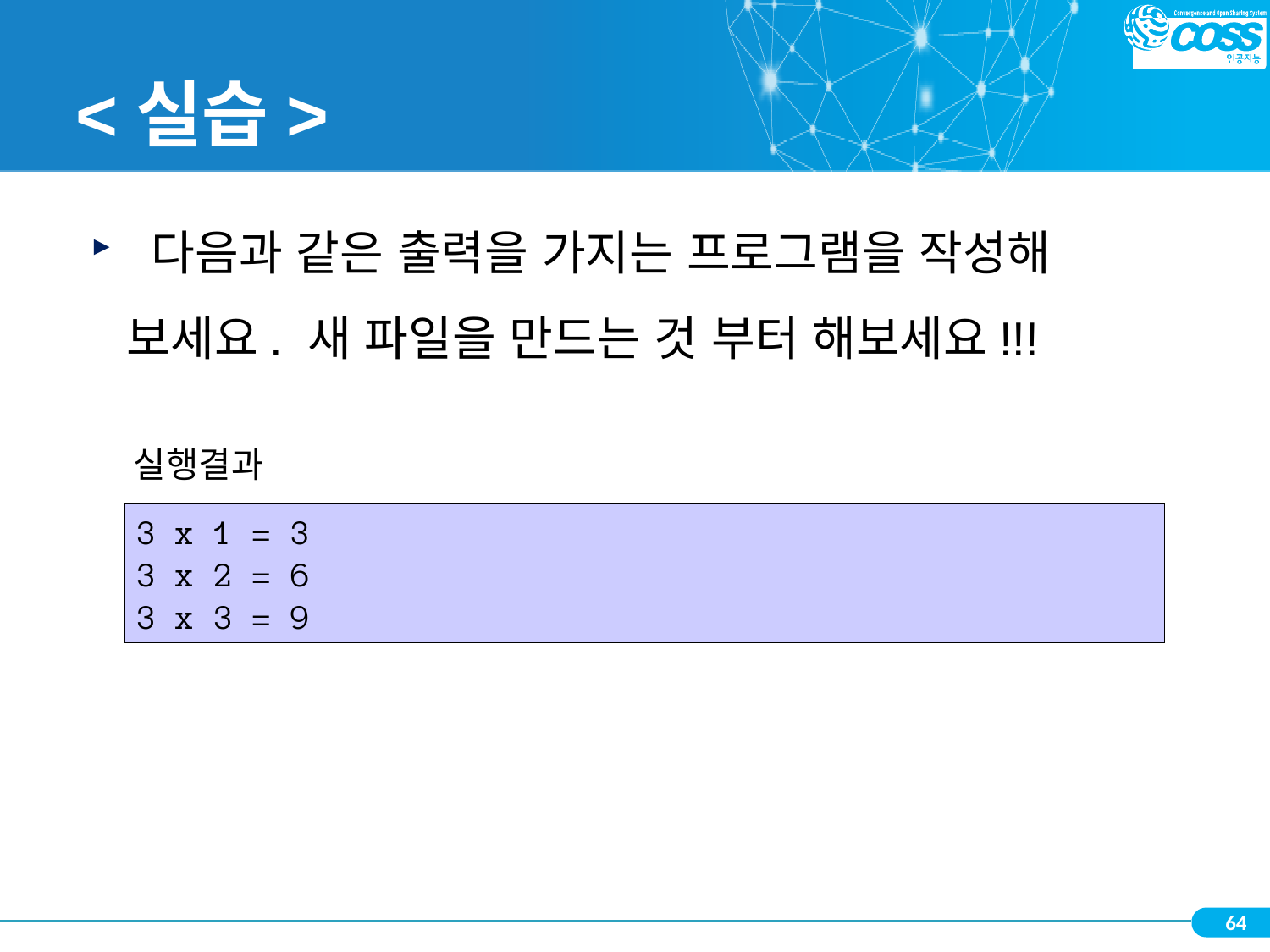

# <실습>
 다음과 같은 출력을 가지는 프로그램을 작성해 보세요. 새 파일을 만드는 것 부터 해보세요!!!

실행결과
3 x 1 = 3
3 x 2 = 6
3 x 3 = 9